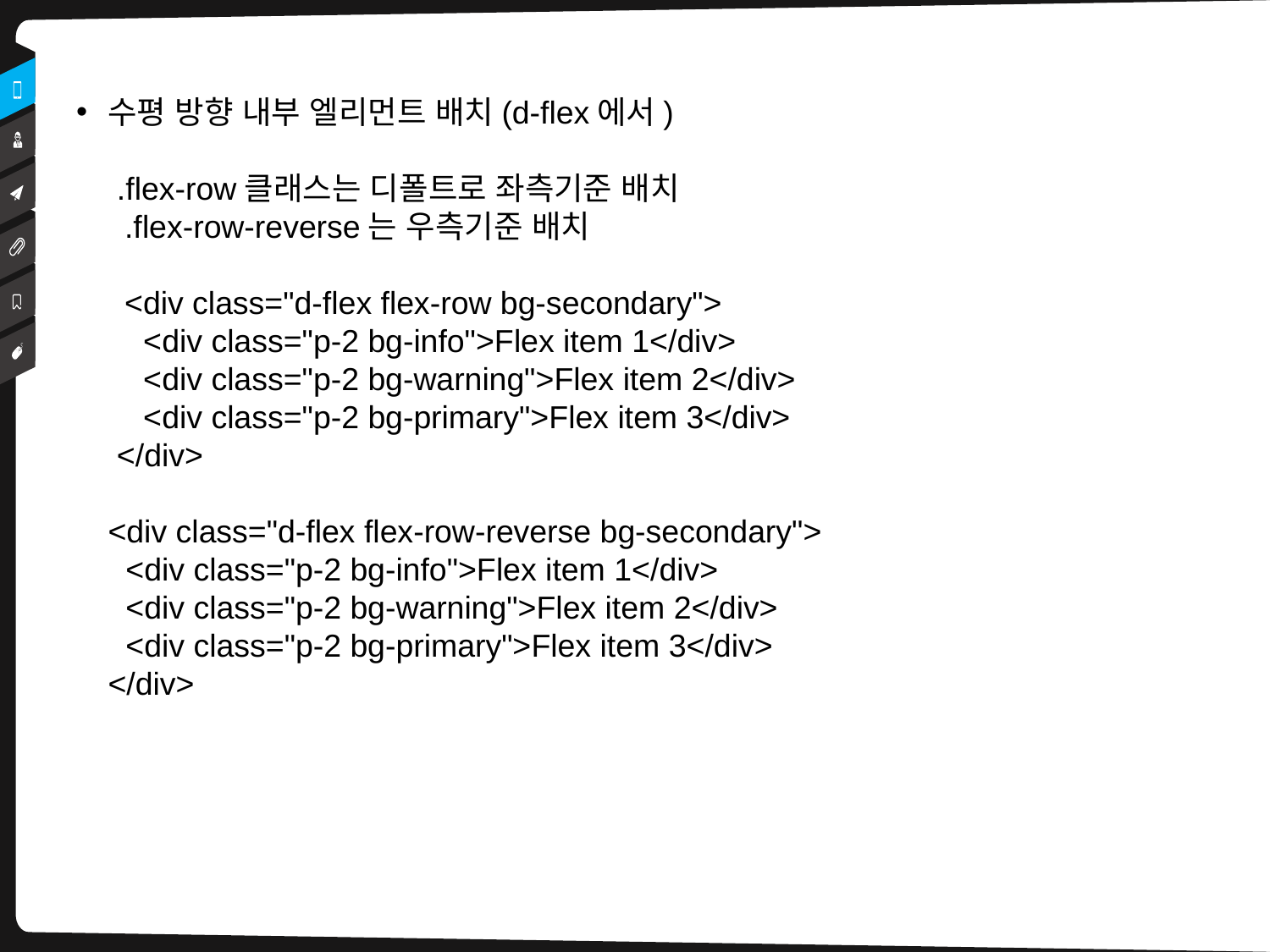

수평 방향 내부 엘리먼트 배치(d-flex에서)
 .flex-row클래스는 디폴트로 좌측기준 배치
 .flex-row-reverse는 우측기준 배치
 <div class="d-flex flex-row bg-secondary">
    <div class="p-2 bg-info">Flex item 1</div>
    <div class="p-2 bg-warning">Flex item 2</div>
    <div class="p-2 bg-primary">Flex item 3</div>
 </div>
<div class="d-flex flex-row-reverse bg-secondary">
  <div class="p-2 bg-info">Flex item 1</div>
  <div class="p-2 bg-warning">Flex item 2</div>
  <div class="p-2 bg-primary">Flex item 3</div>
</div>